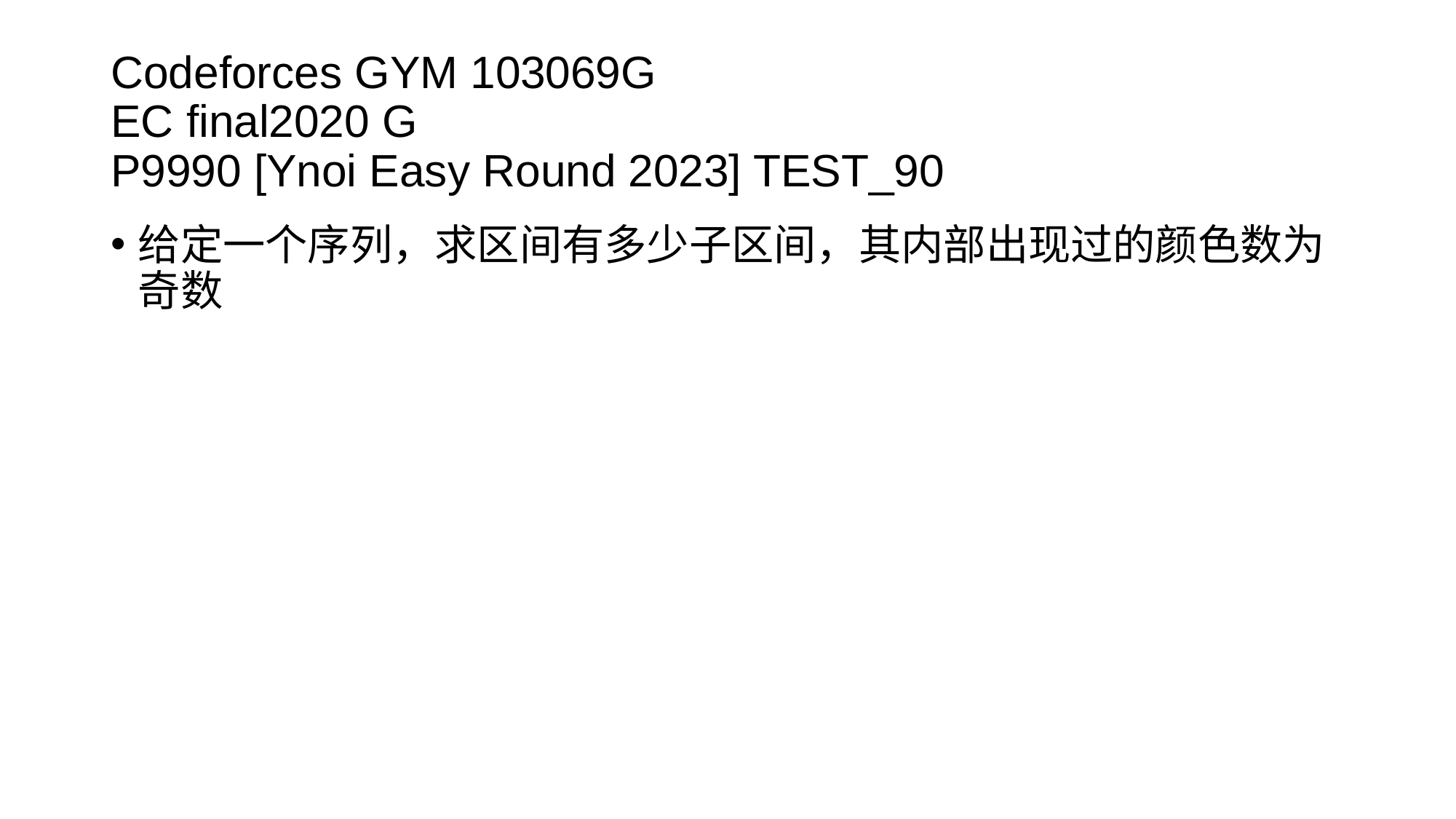

# Codeforces GYM 103069G EC final2020 G P9990 [Ynoi Easy Round 2023] TEST_90
给定一个序列，求区间有多少子区间，其内部出现过的颜色数为奇数